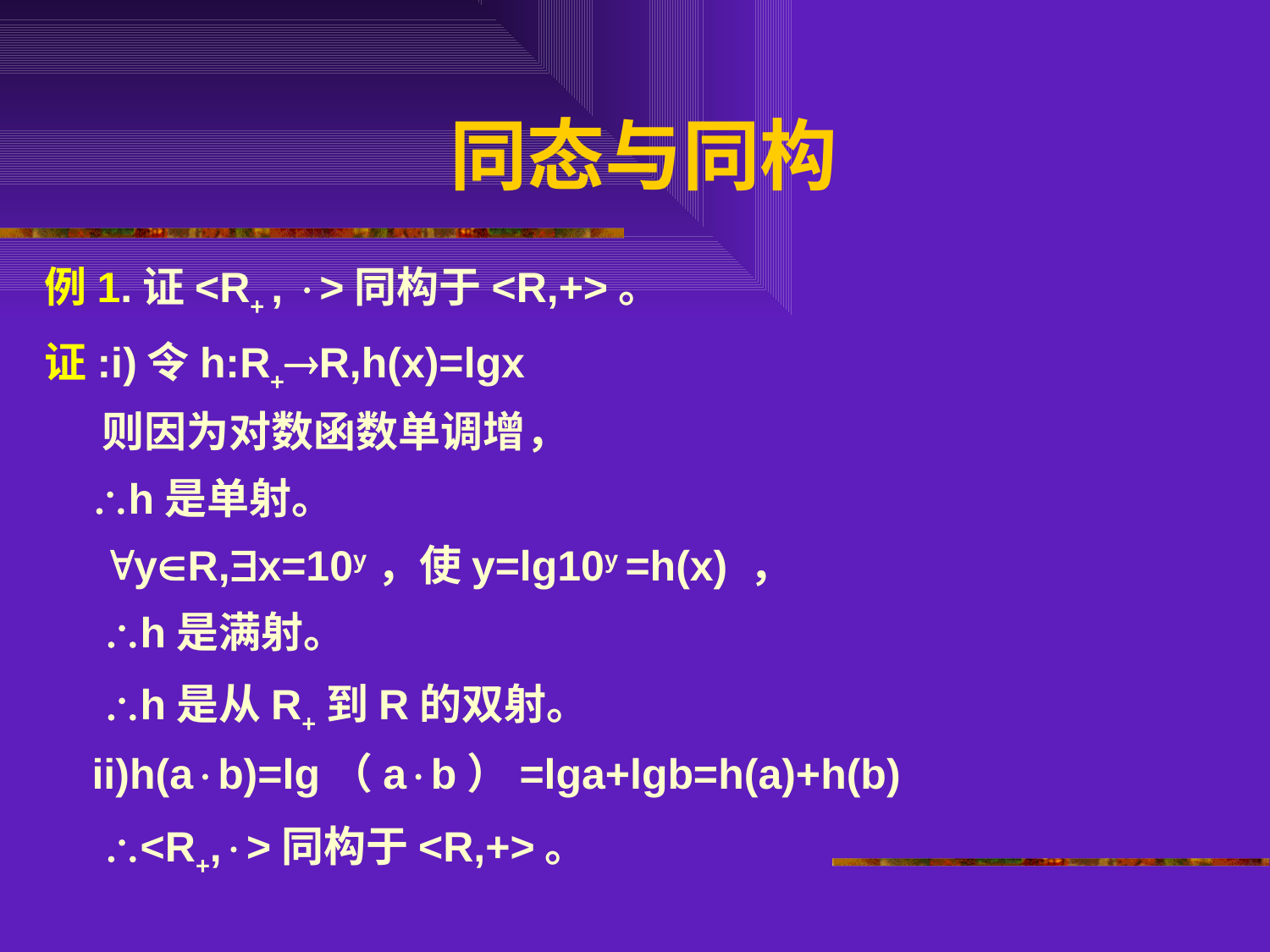

# 同态与同构
例1.证<R+ , ⋅>同构于<R,+>。
证:i)令h:R+→R,h(x)=lgx
     则因为对数函数单调增，
    ∴h是单射。
     ∀y∈R,∃x=10y，使y=lg10y =h(x) ，
     ∴h是满射。
     ∴h是从R+到R的双射。
    ii)h(a⋅b)=lg（a⋅b）=lga+lgb=h(a)+h(b)
     ∴<R+,⋅>同构于<R,+>。